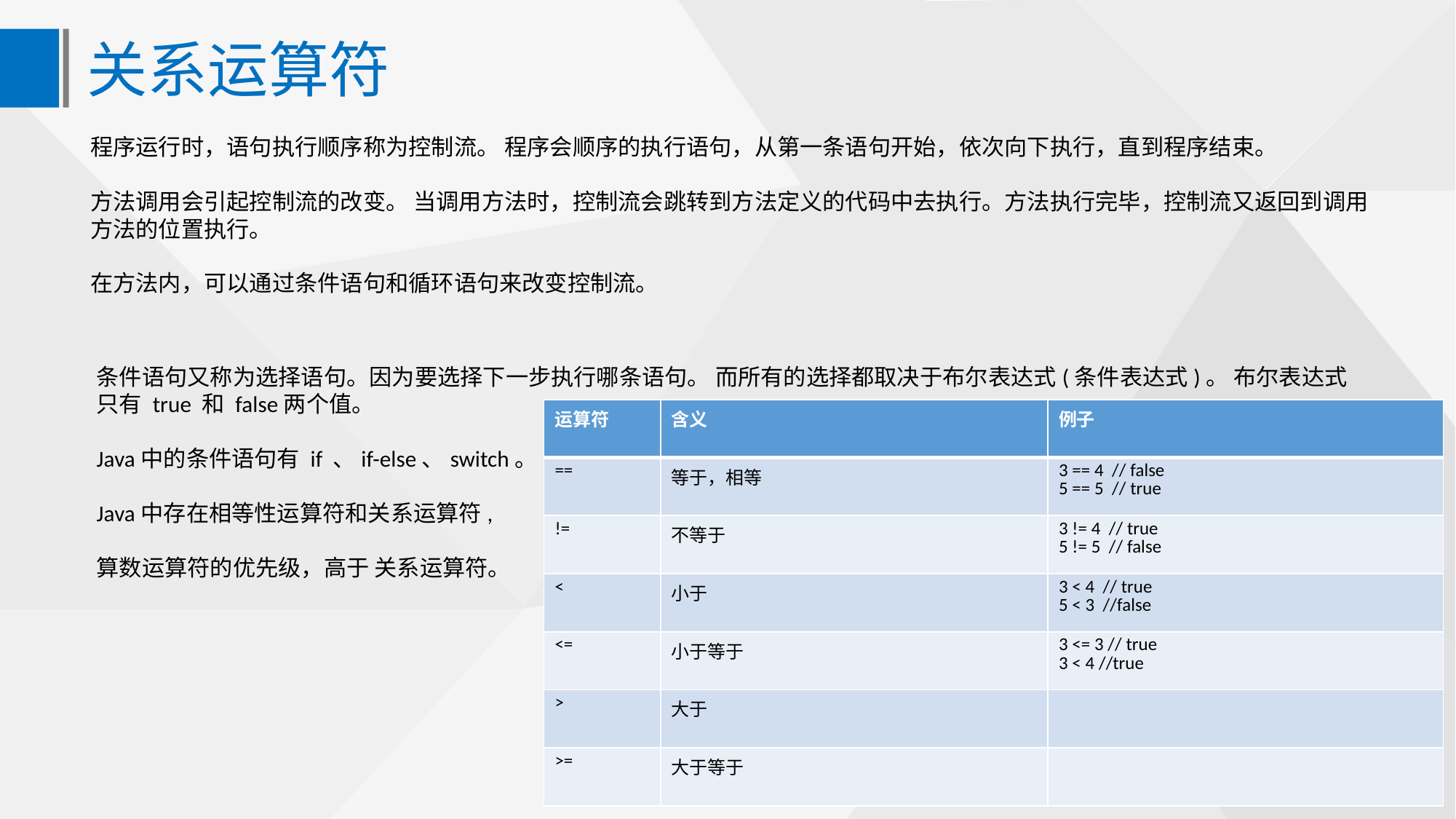

关系运算符

程序运行时，语句执行顺序称为控制流。 程序会顺序的执行语句，从第一条语句开始，依次向下执行，直到程序结束。

方法调用会引起控制流的改变。 当调用方法时，控制流会跳转到方法定义的代码中去执行。方法执行完毕，控制流又返回到调用方法的位置执行。

在方法内，可以通过条件语句和循环语句来改变控制流。
条件语句又称为选择语句。因为要选择下一步执行哪条语句。 而所有的选择都取决于布尔表达式(条件表达式)。 布尔表达式只有 true 和 false两个值。

Java中的条件语句有 if 、if-else、switch。

Java中存在相等性运算符和关系运算符,

算数运算符的优先级，高于 关系运算符。
| 运算符 | 含义 | 例子 |
| --- | --- | --- |
| == | 等于，相等 | 3 == 4 // false 5 == 5 // true |
| != | 不等于 | 3 != 4 // true 5 != 5 // false |
| < | 小于 | 3 < 4 // true 5 < 3 //false |
| <= | 小于等于 | 3 <= 3 // true 3 < 4 //true |
| > | 大于 |  |
| >= | 大于等于 |  |